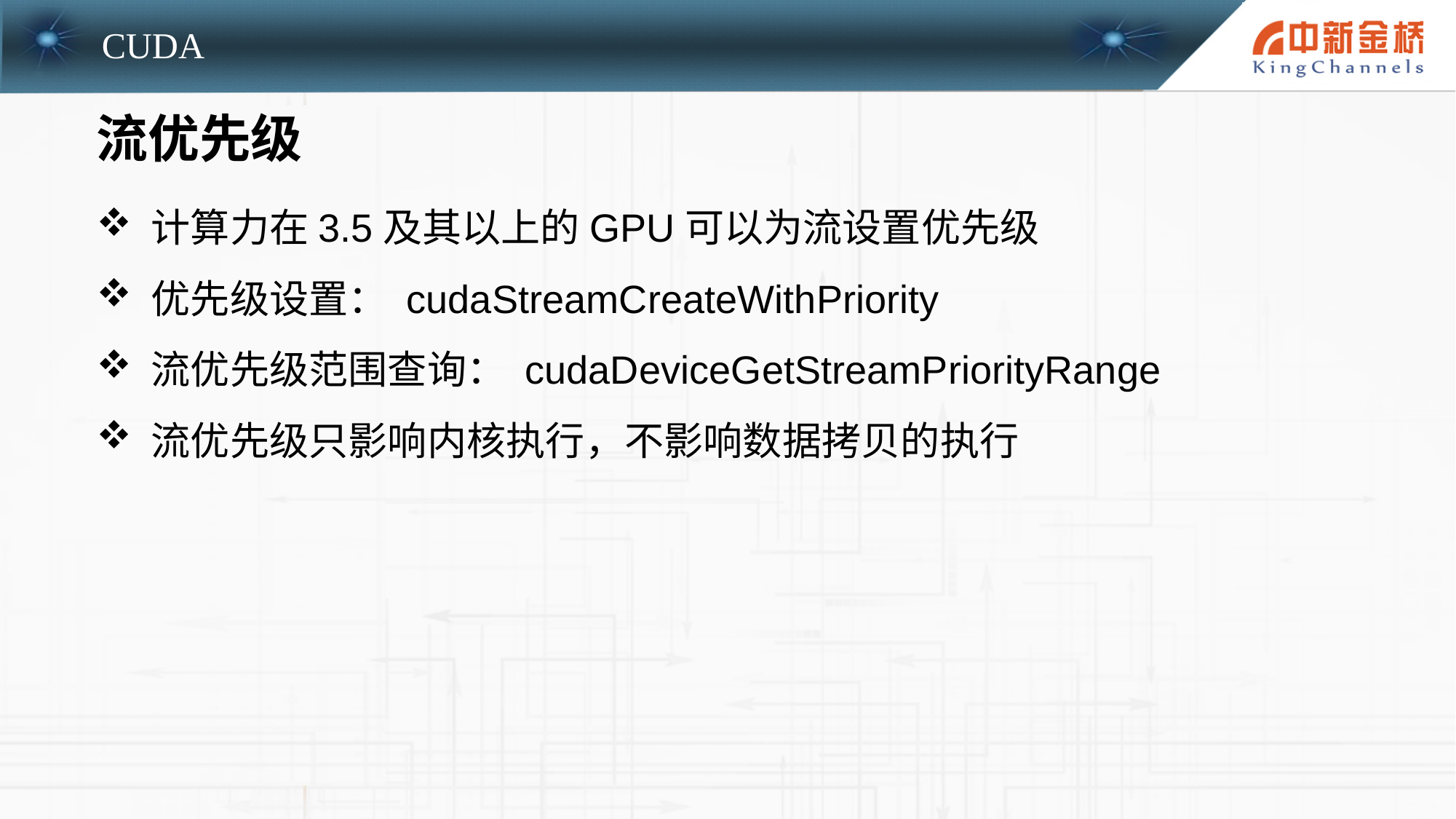

流优先级
计算力在3.5及其以上的GPU可以为流设置优先级
优先级设置： cudaStreamCreateWithPriority
流优先级范围查询： cudaDeviceGetStreamPriorityRange
流优先级只影响内核执行，不影响数据拷贝的执行